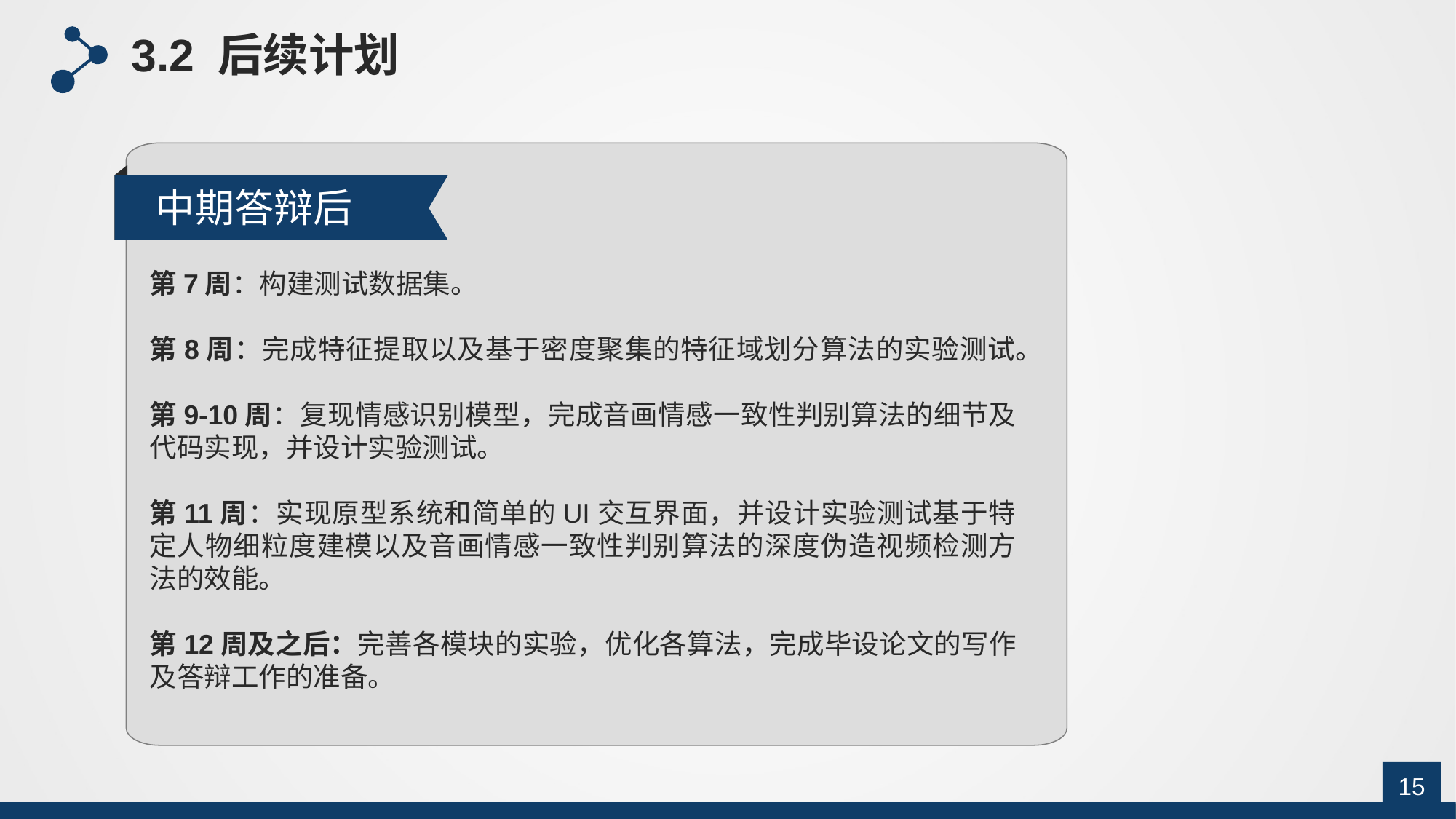

3.2 后续计划

中期答辩后
第7周：构建测试数据集。

第8周：完成特征提取以及基于密度聚集的特征域划分算法的实验测试。

第9-10周：复现情感识别模型，完成音画情感一致性判别算法的细节及代码实现，并设计实验测试。

第11周：实现原型系统和简单的UI交互界面，并设计实验测试基于特定人物细粒度建模以及音画情感一致性判别算法的深度伪造视频检测方法的效能。

第12周及之后：完善各模块的实验，优化各算法，完成毕设论文的写作及答辩工作的准备。